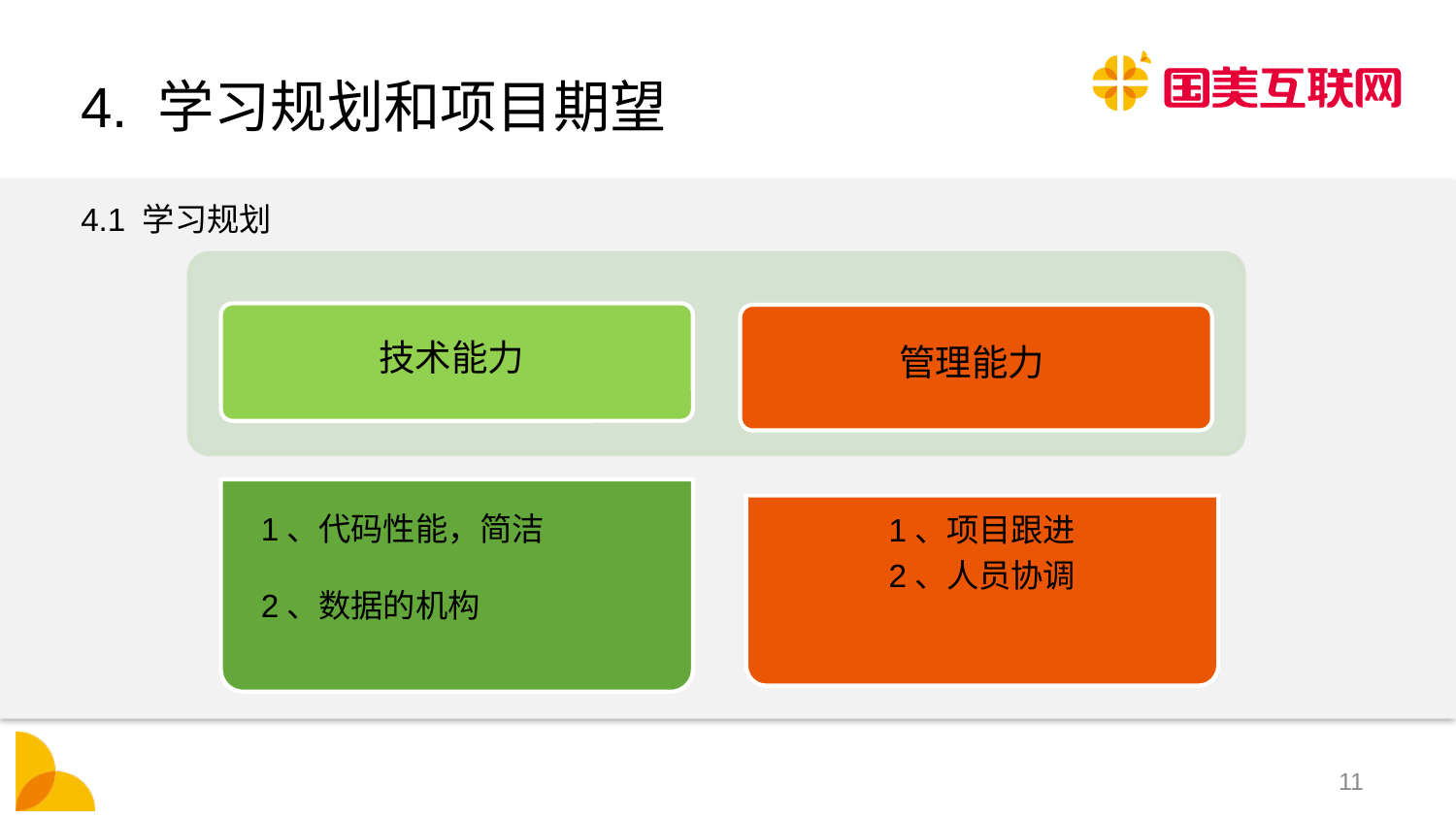

# 4. 学习规划和项目期望
4.1 学习规划

1、项目跟进
2、人员协调
 技术能力

管理能力
1、代码性能，简洁

2、数据的机构

11